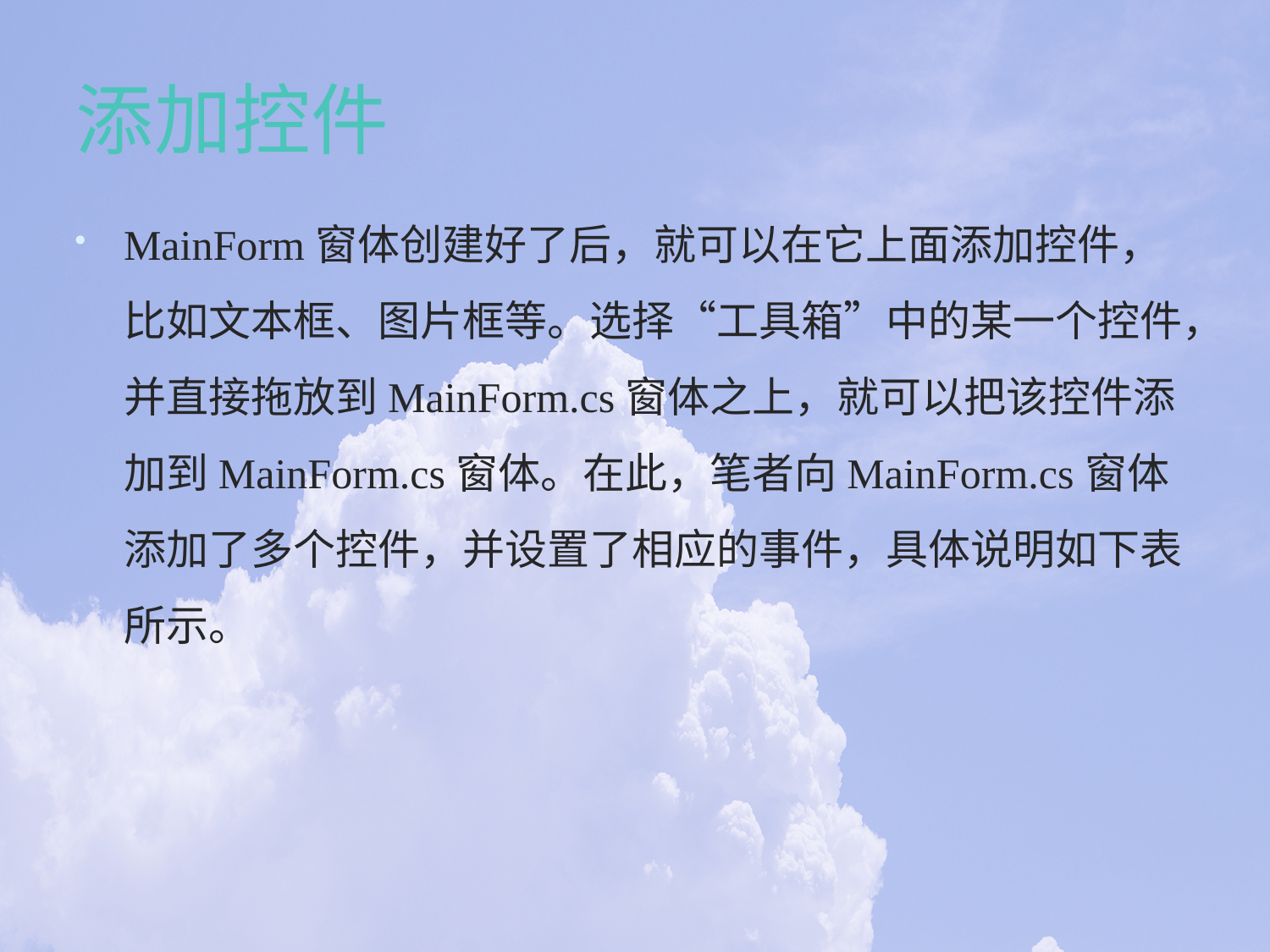

# 添加控件
MainForm窗体创建好了后，就可以在它上面添加控件，比如文本框、图片框等。选择“工具箱”中的某一个控件，并直接拖放到MainForm.cs窗体之上，就可以把该控件添加到MainForm.cs窗体。在此，笔者向MainForm.cs窗体添加了多个控件，并设置了相应的事件，具体说明如下表所示。